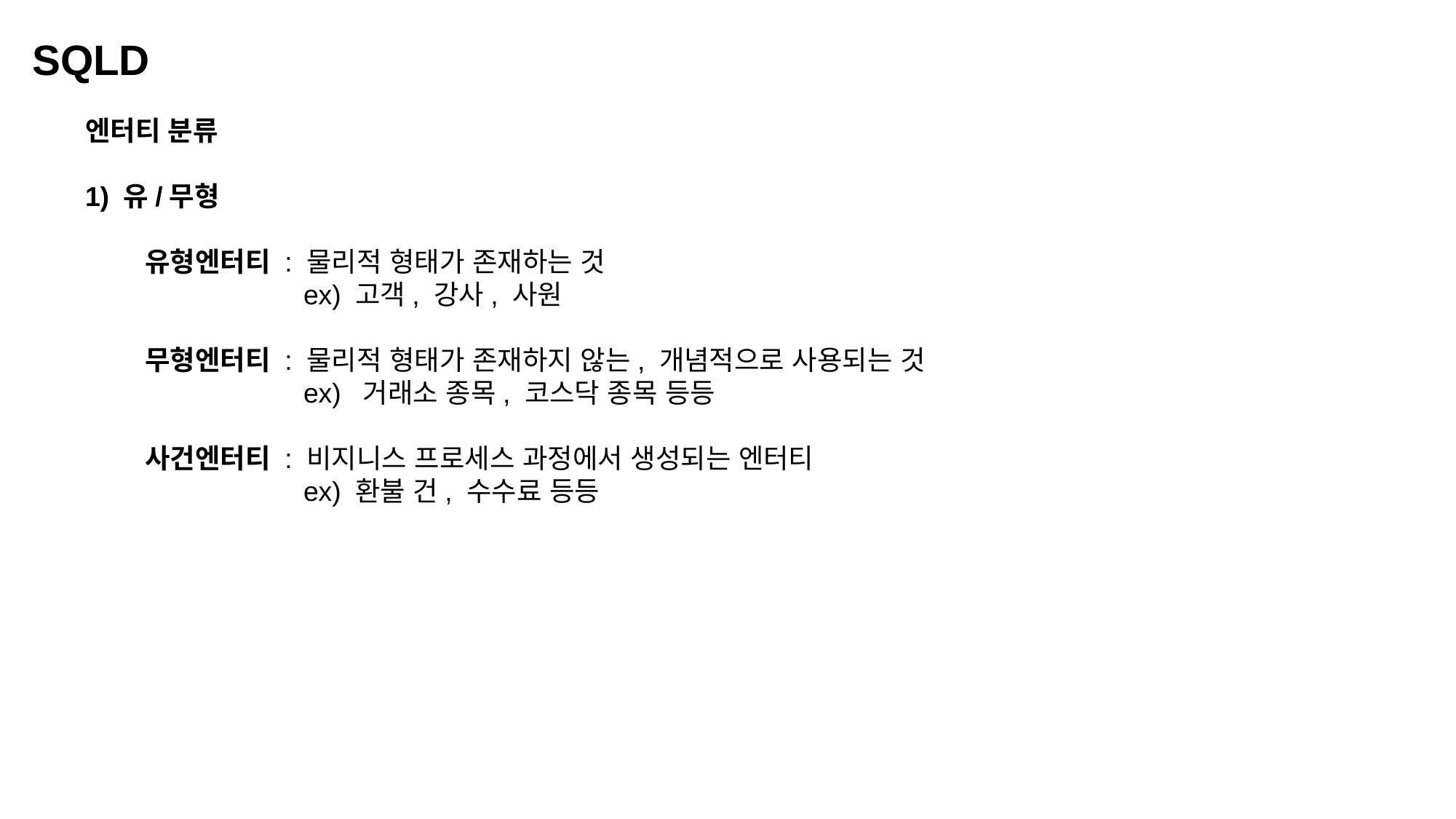

SQLD
엔터티 분류

1) 유/무형

       유형엔터티 : 물리적 형태가 존재하는 것
		ex) 고객, 강사, 사원

       무형엔터티 : 물리적 형태가 존재하지 않는, 개념적으로 사용되는 것
		ex)  거래소 종목, 코스닥 종목 등등

       사건엔터티 : 비지니스 프로세스 과정에서 생성되는 엔터티
		ex) 환불 건, 수수료 등등